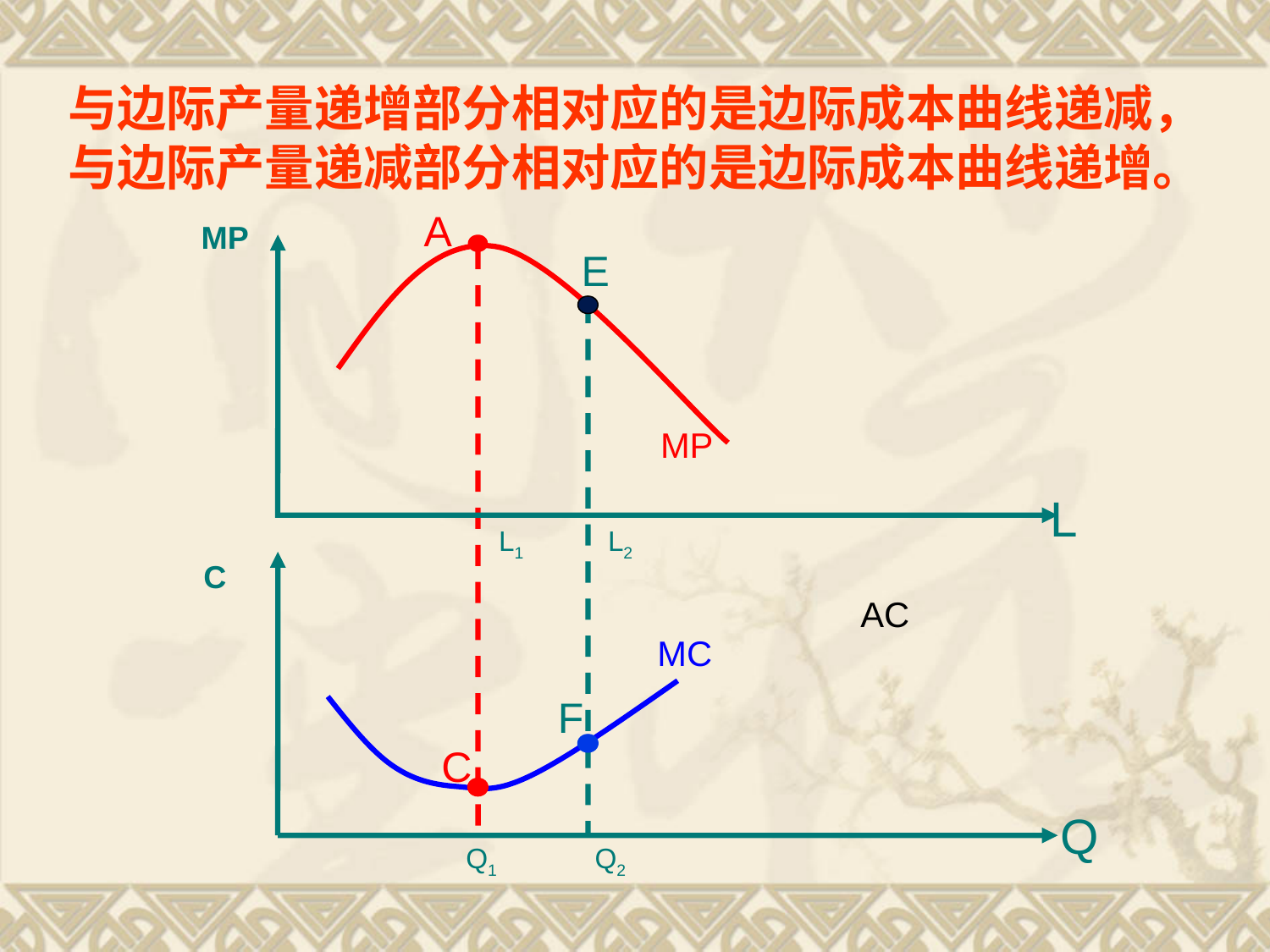

与边际产量递增部分相对应的是边际成本曲线递减，
与边际产量递减部分相对应的是边际成本曲线递增。

MP
A

E

MP
L

L1
L2
C

AC
MC

F

C

Q
Q1
Q2